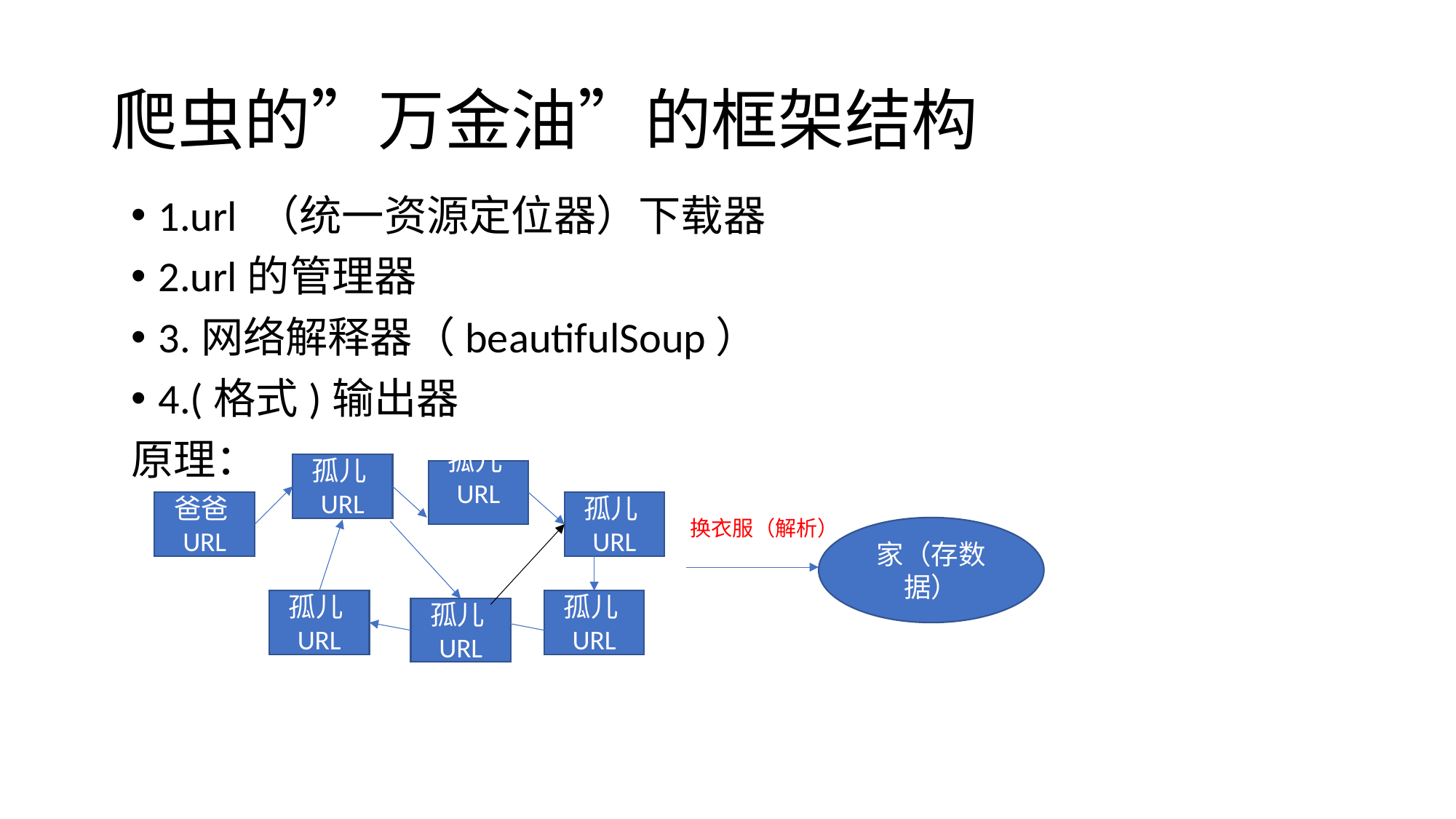

# 爬虫的”万金油”的框架结构
1.url （统一资源定位器）下载器
2.url的管理器
3.网络解释器（beautifulSoup）
4.(格式)输出器
原理：
                                                          换衣服（解析）
孤儿URL
孤儿URL

爸爸URL
孤儿URL
家（存数据）
孤儿URL
孤儿URL
孤儿URL